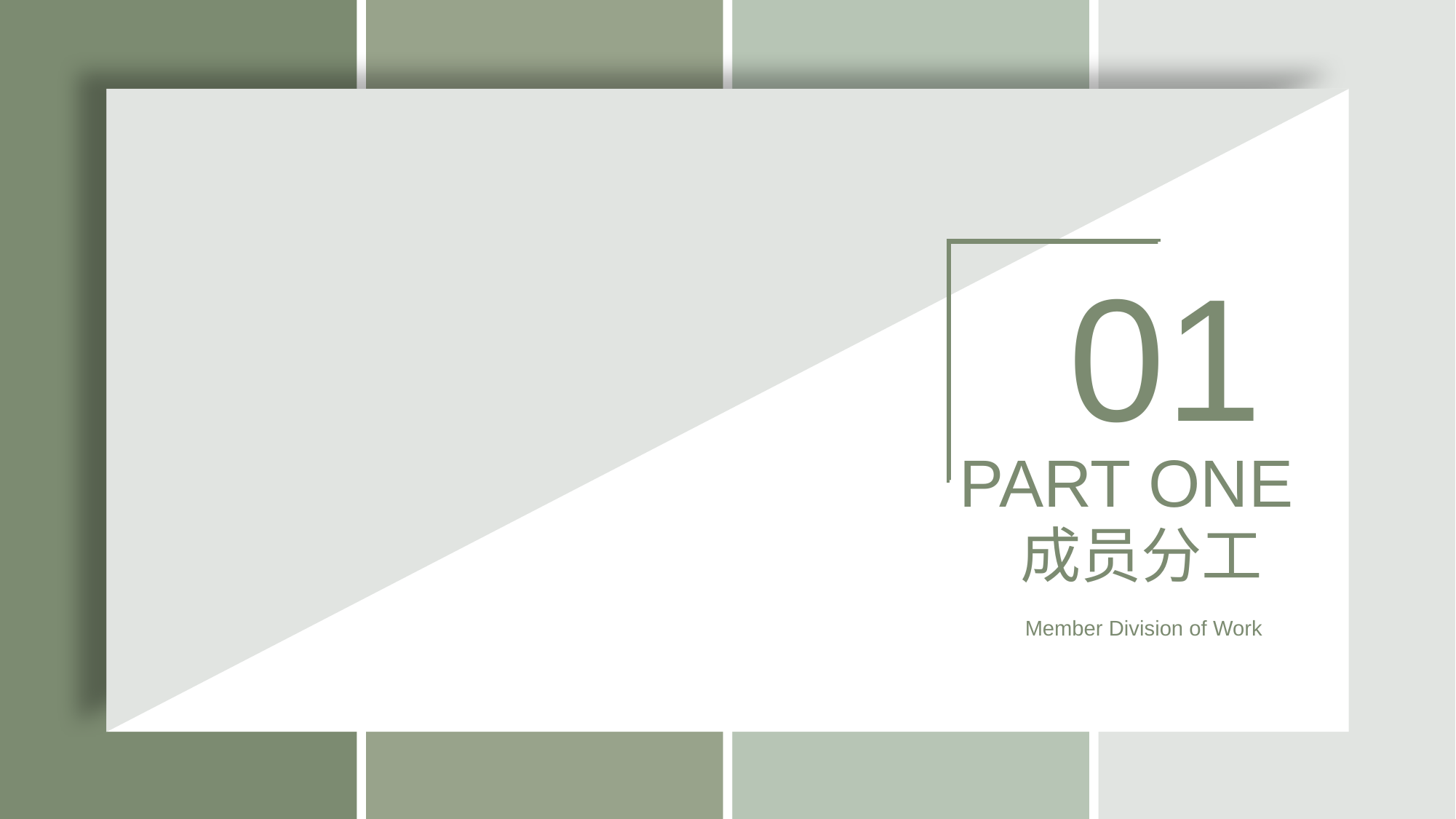

01
PART ONE
成员分工
Member Division of Work